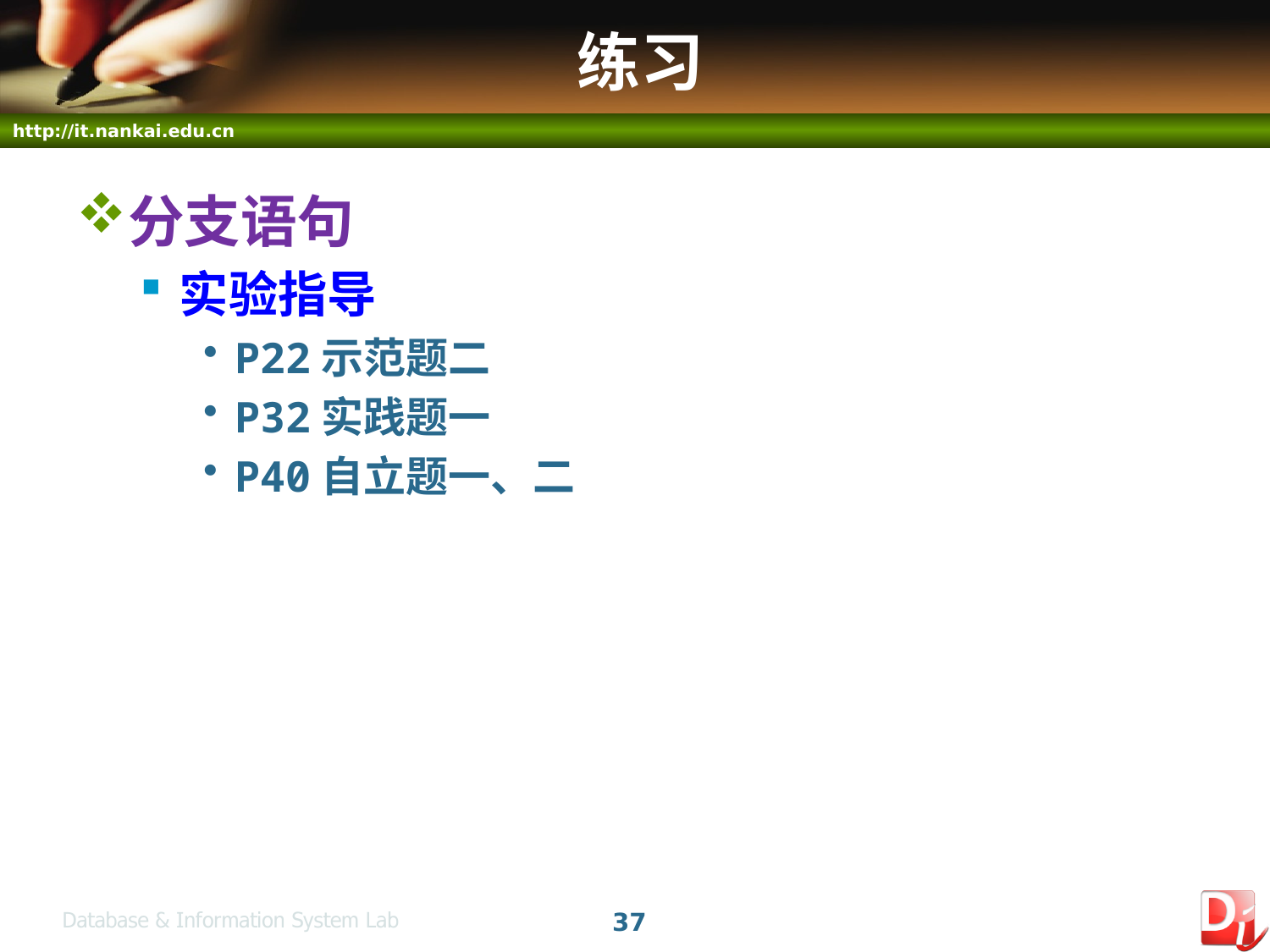

# 练习
分支语句
实验指导
P22示范题二
P32实践题一
P40自立题一、二

37
Database & Information System Lab